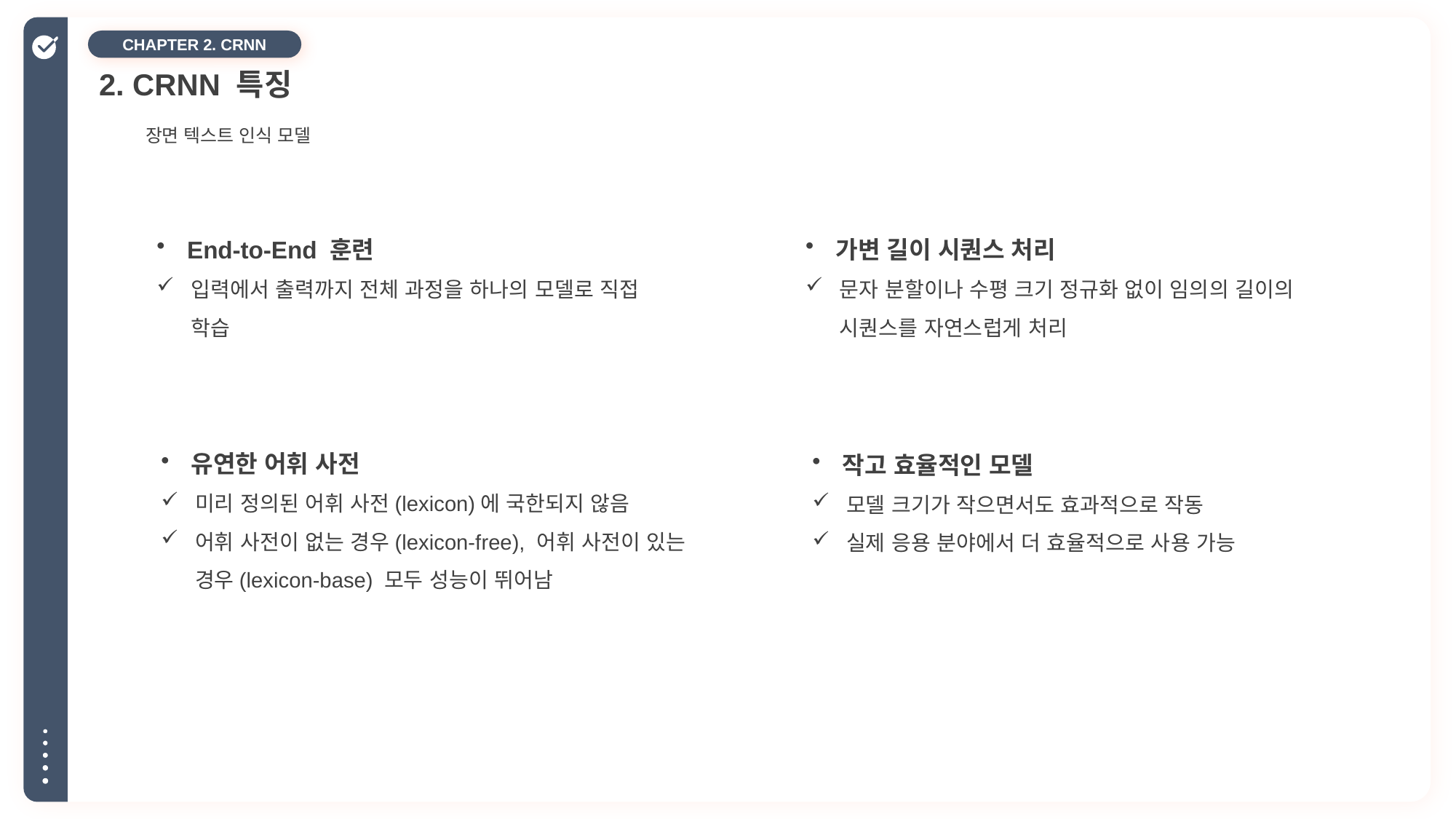

CHAPTER 2. CRNN
2. CRNN 특징
장면 텍스트 인식 모델
End-to-End 훈련
입력에서 출력까지 전체 과정을 하나의 모델로 직접 학습
가변 길이 시퀀스 처리
문자 분할이나 수평 크기 정규화 없이 임의의 길이의 시퀀스를 자연스럽게 처리
유연한 어휘 사전
미리 정의된 어휘 사전(lexicon)에 국한되지 않음
어휘 사전이 없는 경우(lexicon-free), 어휘 사전이 있는 경우(lexicon-base) 모두 성능이 뛰어남
작고 효율적인 모델
모델 크기가 작으면서도 효과적으로 작동
실제 응용 분야에서 더 효율적으로 사용 가능